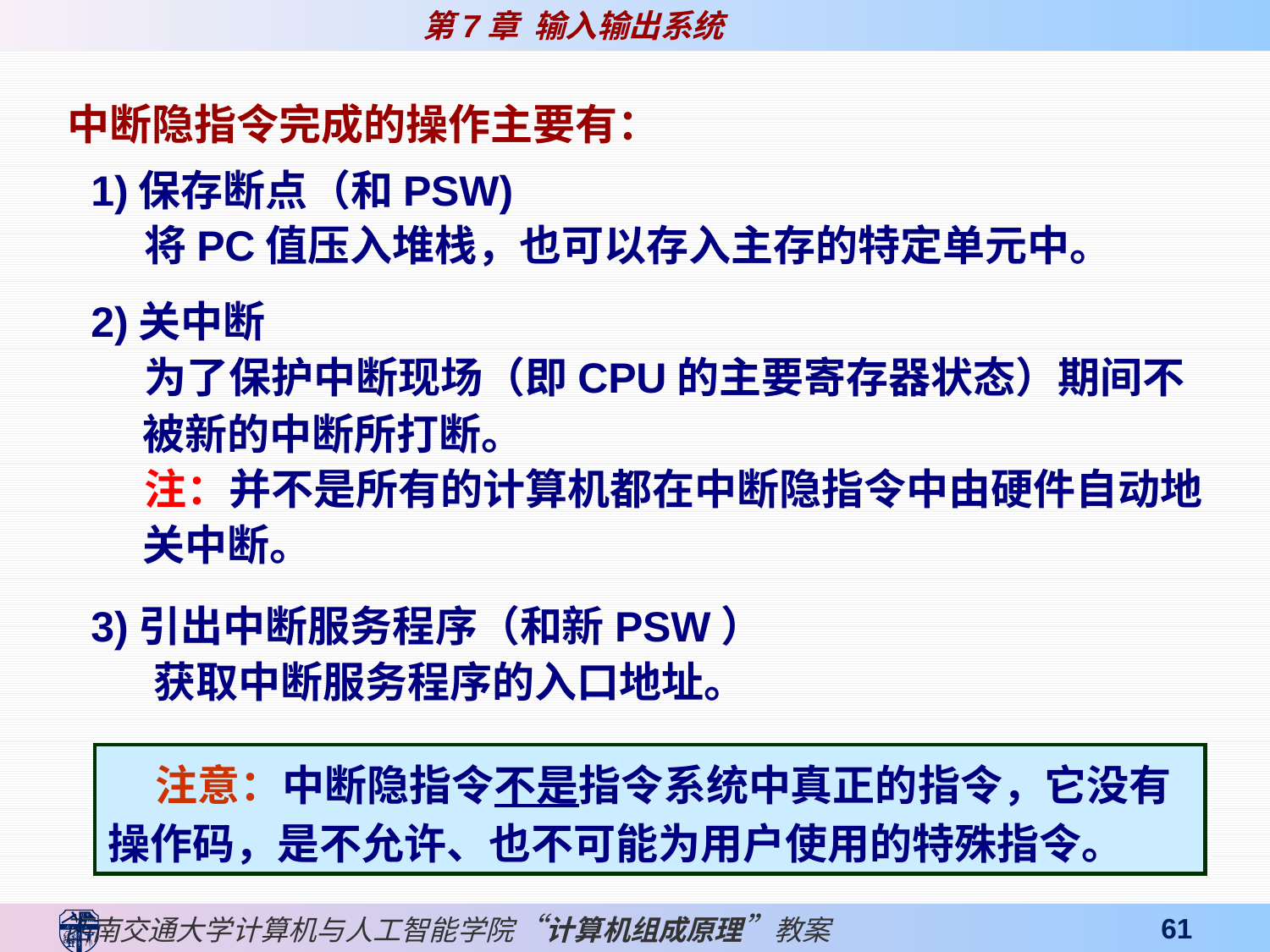

中断隐指令完成的操作主要有：
  1)保存断点（和PSW)
       将PC值压入堆栈，也可以存入主存的特定单元中。
  2)关中断
       为了保护中断现场（即CPU的主要寄存器状态）期间不被新的中断所打断。
       注：并不是所有的计算机都在中断隐指令中由硬件自动地关中断。
  3)引出中断服务程序（和新PSW）
        获取中断服务程序的入口地址。
    注意：中断隐指令不是指令系统中真正的指令，它没有操作码，是不允许、也不可能为用户使用的特殊指令。